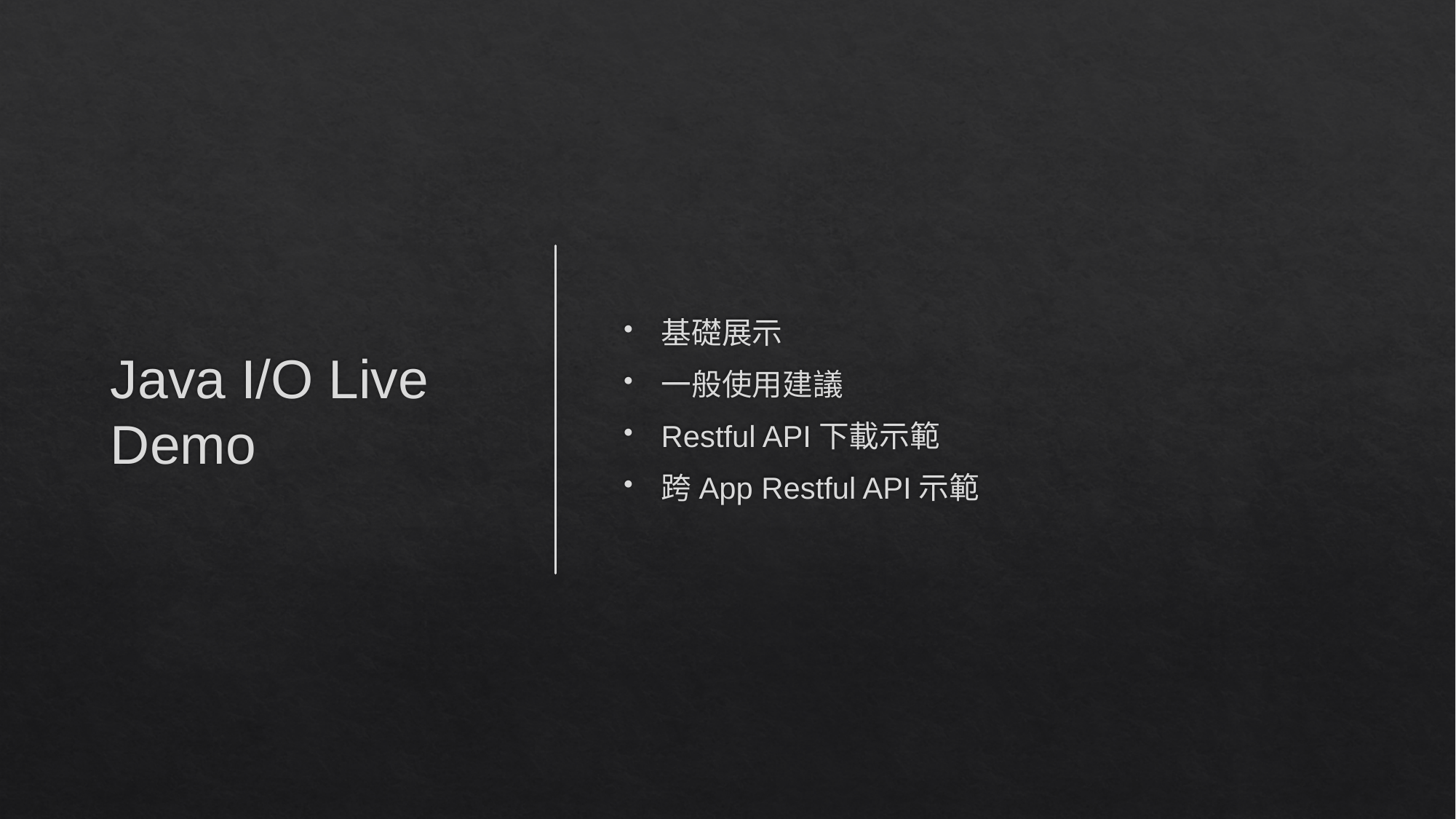

# Java I/O Live Demo
基礎展示
一般使用建議
Restful API下載示範
跨App Restful API示範